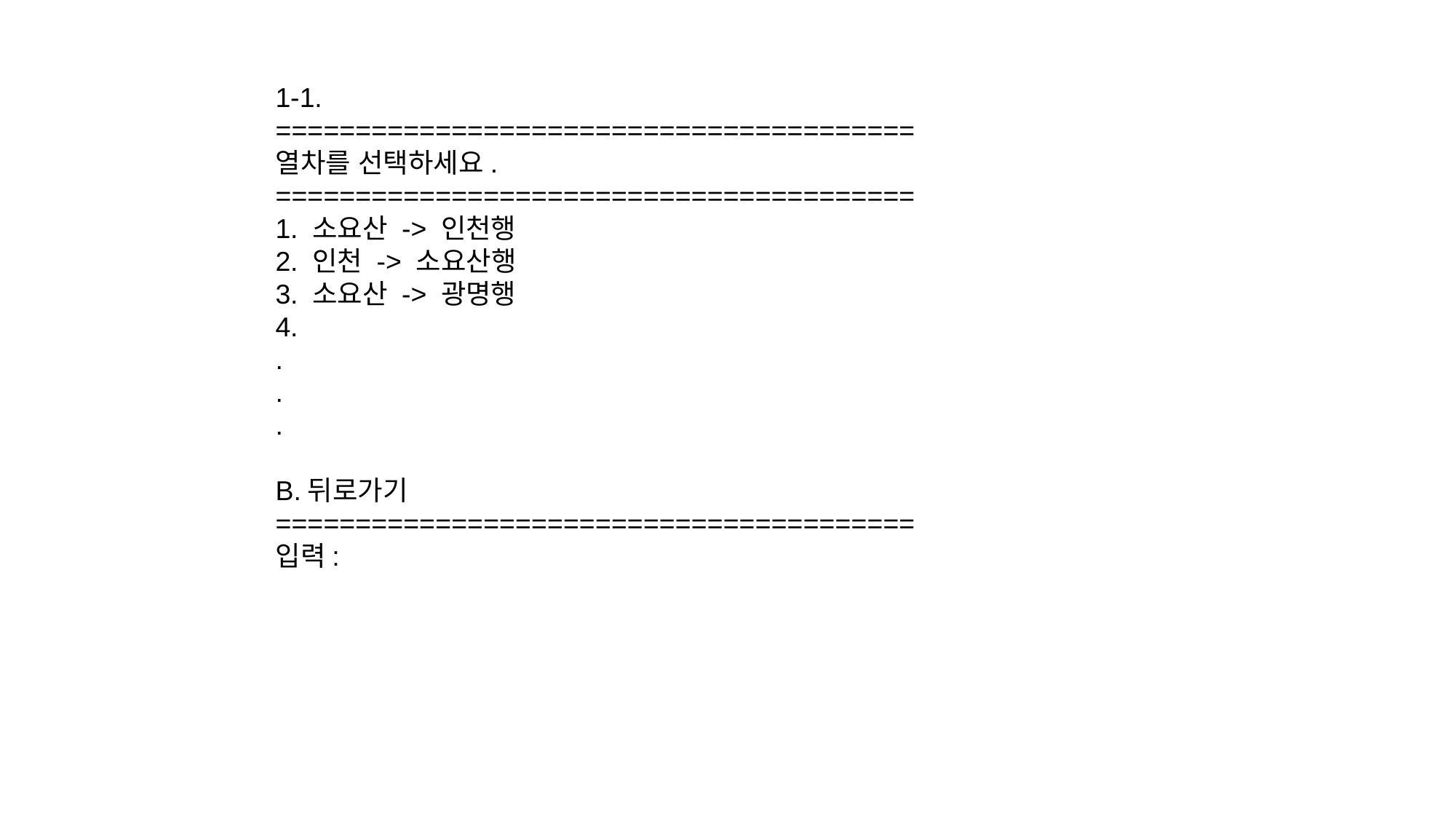

1-1.
========================================
열차를 선택하세요.
========================================
1. 소요산 -> 인천행
2. 인천 -> 소요산행
3. 소요산 -> 광명행
4.
.
.
.

B.뒤로가기
========================================
입력: